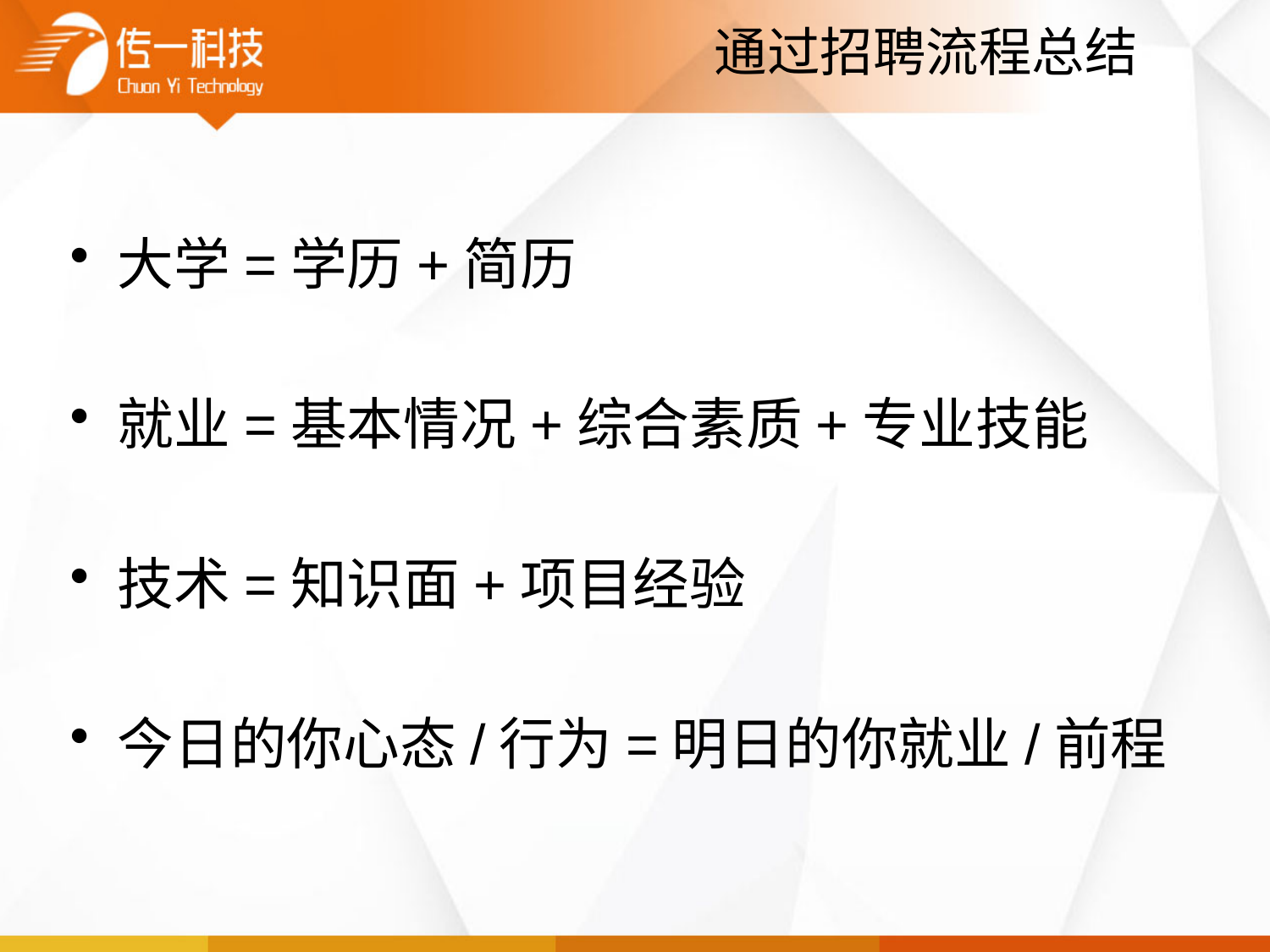

通过招聘流程总结
大学=学历+简历

就业=基本情况+综合素质+专业技能

技术=知识面+项目经验

今日的你心态/行为=明日的你就业/前程